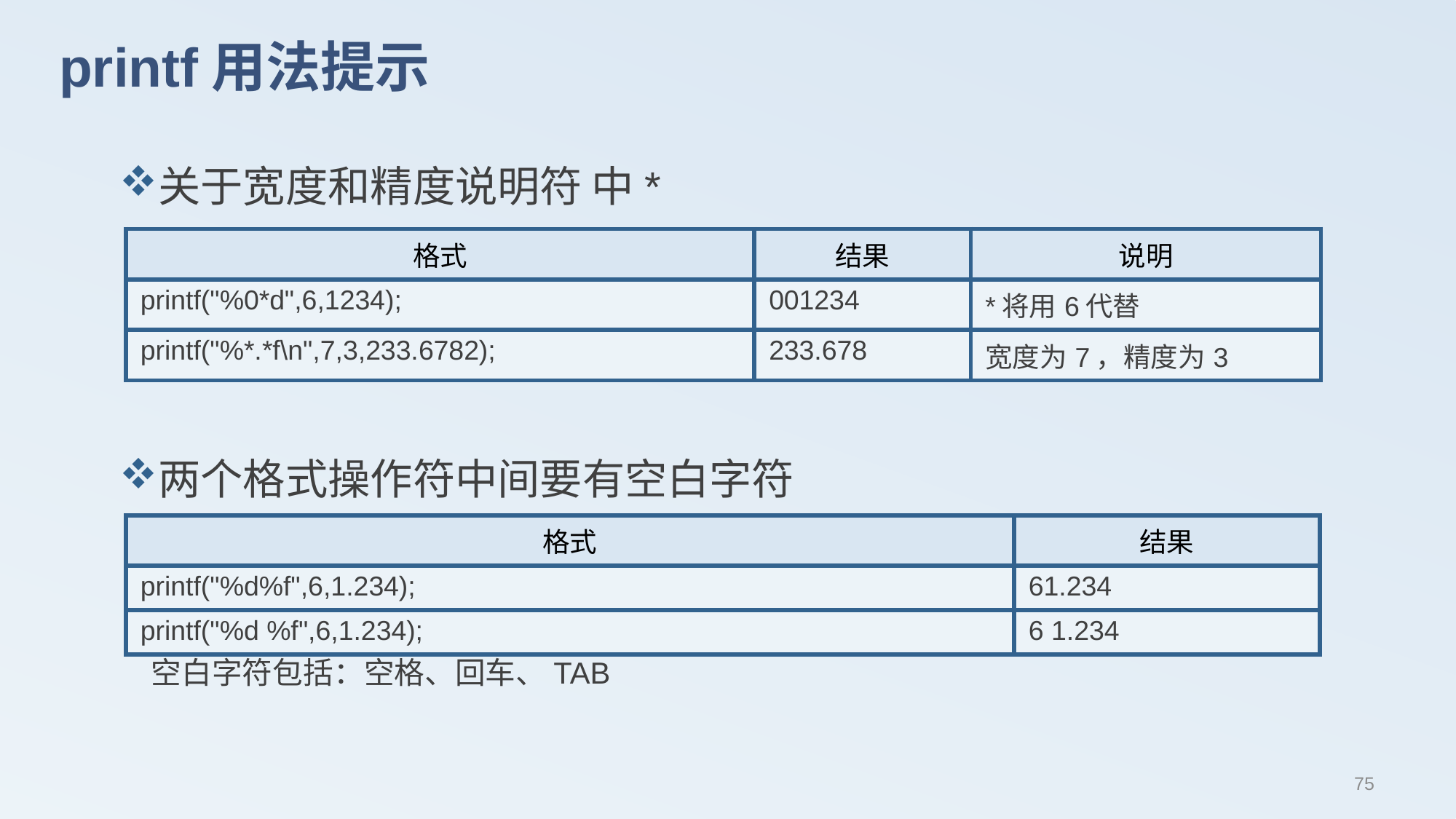

# printf用法提示
关于宽度和精度说明符 中*

两个格式操作符中间要有空白字符
| 格式 | 结果 | 说明 |
| --- | --- | --- |
| printf("%0\*d",6,1234); | 001234 | \*将用6代替 |
| printf("%\*.\*f\n",7,3,233.6782); | 233.678 | 宽度为7，精度为3 |
| 格式 | 结果 |
| --- | --- |
| printf("%d%f",6,1.234); | 61.234 |
| printf("%d %f",6,1.234); | 6 1.234 |
空白字符包括：空格、回车、TAB